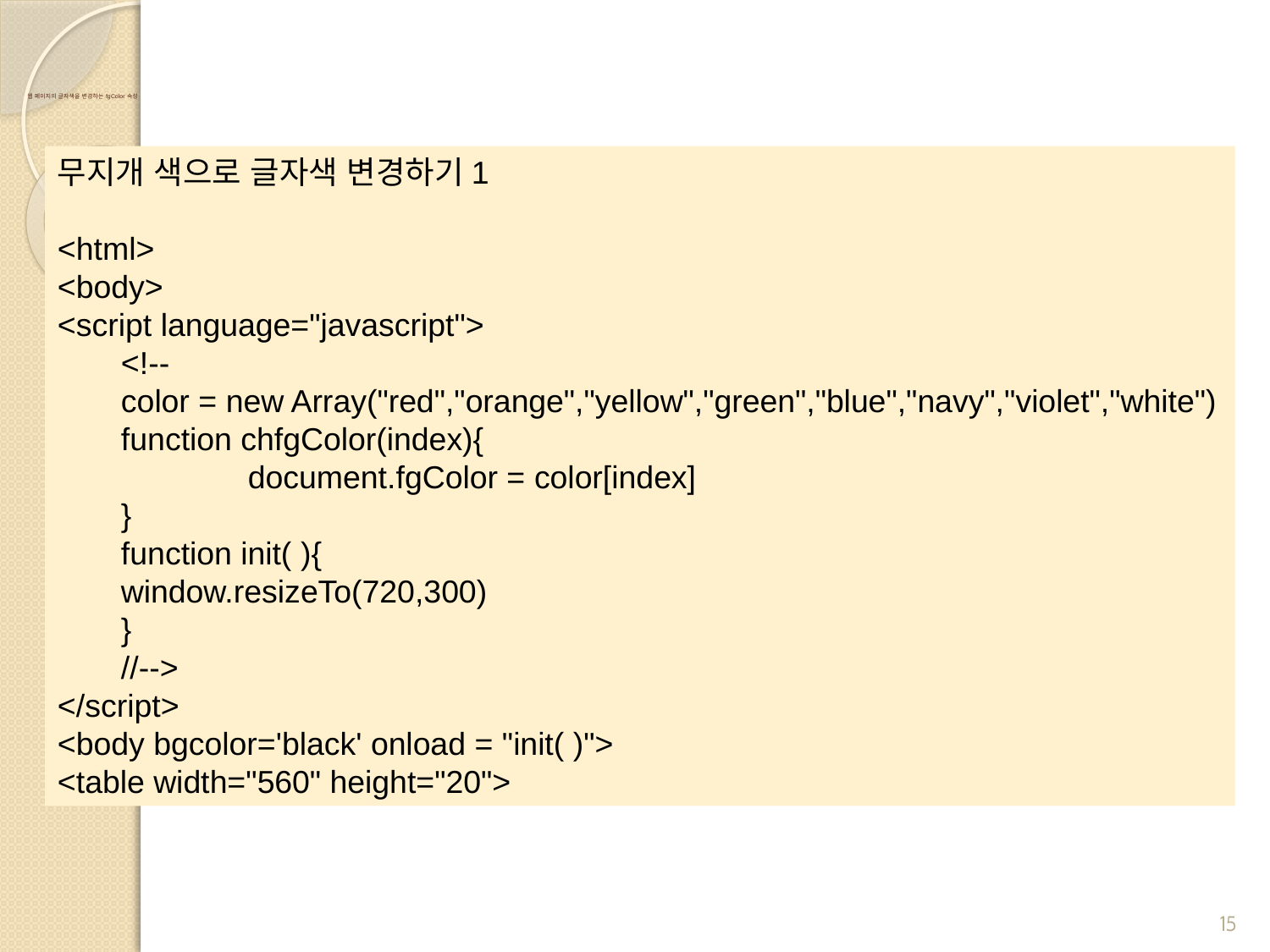

# 웹 페이지의 글자색을 변경하는 fgColor 속성
무지개 색으로 글자색 변경하기1

<html>
<body>
<script language="javascript">
<!--
color = new Array("red","orange","yellow","green","blue","navy","violet","white")
function chfgColor(index){
	document.fgColor = color[index]
}
function init( ){
window.resizeTo(720,300)
}
//-->
</script>
<body bgcolor='black' onload = "init( )">
<table width="560" height="20">
15